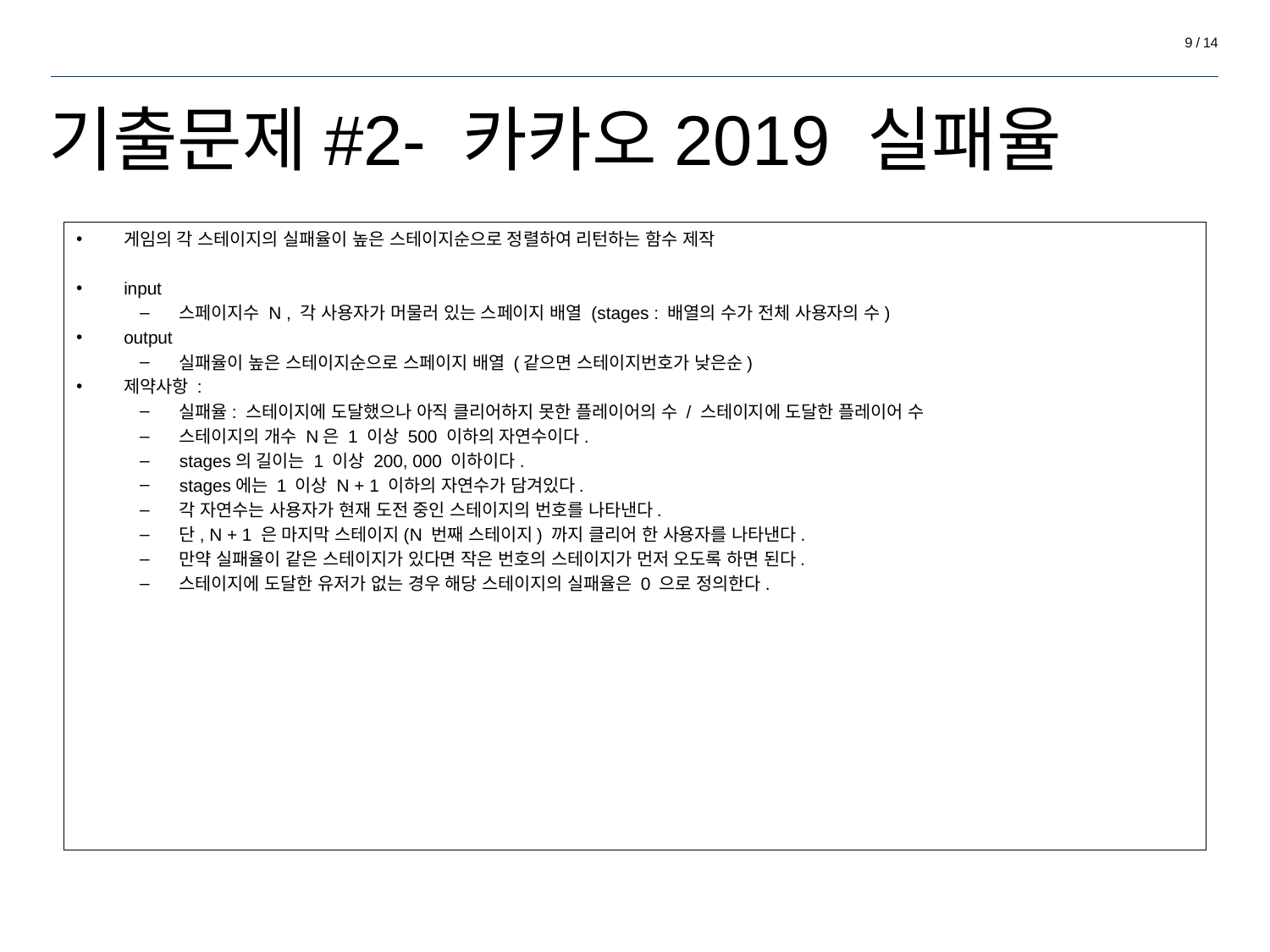

9 / 14
# 기출문제#2- 카카오2019 실패율
게임의 각 스테이지의 실패율이 높은 스테이지순으로 정렬하여 리턴하는 함수 제작

input
스페이지수 N , 각 사용자가 머물러 있는 스페이지 배열 (stages : 배열의 수가 전체 사용자의 수)
output
실패율이 높은 스테이지순으로 스페이지 배열 (같으면 스테이지번호가 낮은순)
제약사항 :
실패율: 스테이지에 도달했으나 아직 클리어하지 못한 플레이어의 수 / 스테이지에 도달한 플레이어 수
스테이지의 개수 N은 1 이상 500 이하의 자연수이다.
stages의 길이는 1 이상 200, 000 이하이다.
stages에는 1 이상 N + 1 이하의 자연수가 담겨있다.
각 자연수는 사용자가 현재 도전 중인 스테이지의 번호를 나타낸다.
단, N + 1 은 마지막 스테이지(N 번째 스테이지) 까지 클리어 한 사용자를 나타낸다.
만약 실패율이 같은 스테이지가 있다면 작은 번호의 스테이지가 먼저 오도록 하면 된다.
스테이지에 도달한 유저가 없는 경우 해당 스테이지의 실패율은 0 으로 정의한다.